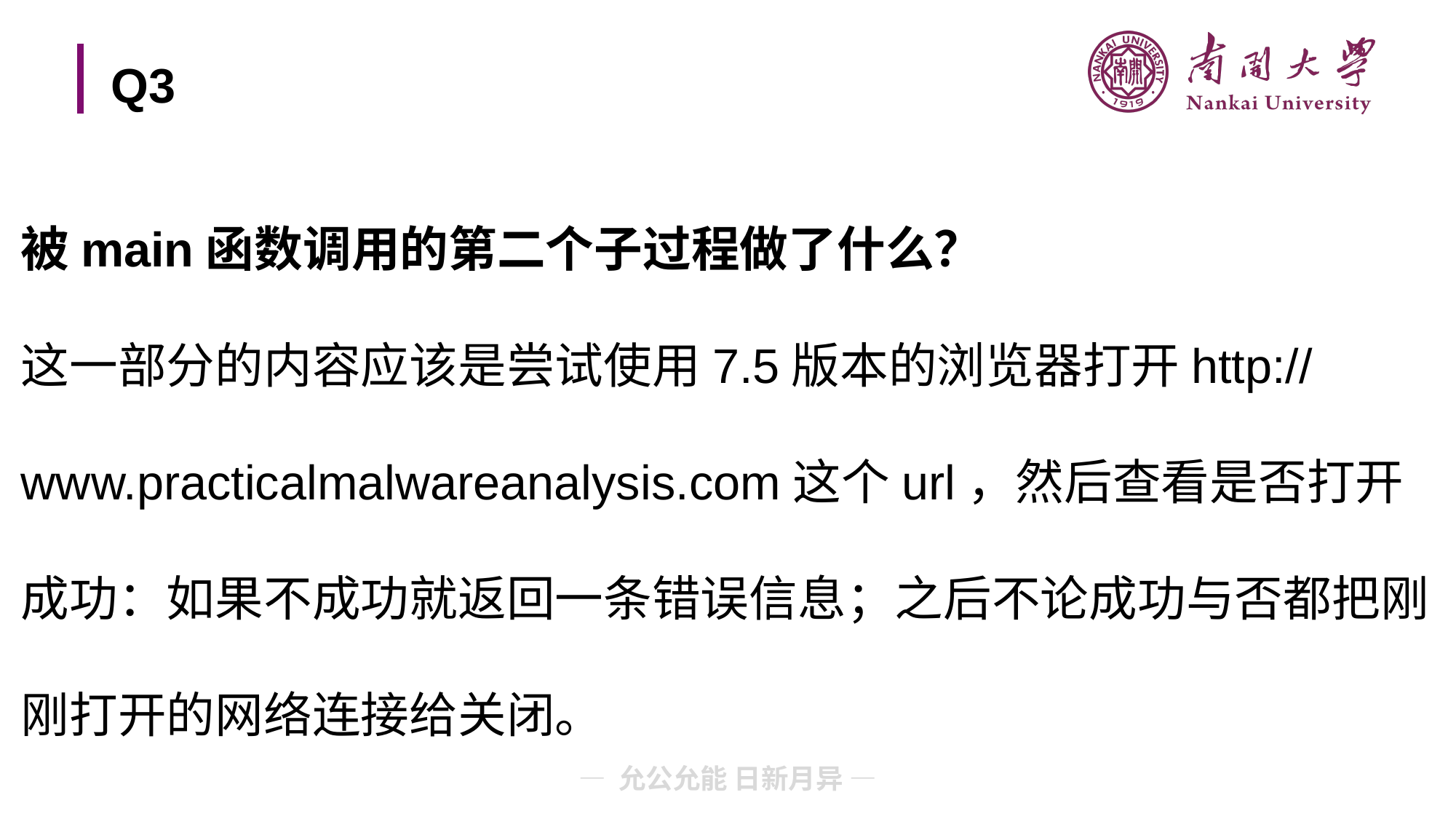

# Q3
被main函数调用的第二个子过程做了什么？
这一部分的内容应该是尝试使用7.5版本的浏览器打开http://www.practicalmalwareanalysis.com这个url，然后查看是否打开成功：如果不成功就返回一条错误信息；之后不论成功与否都把刚刚打开的网络连接给关闭。